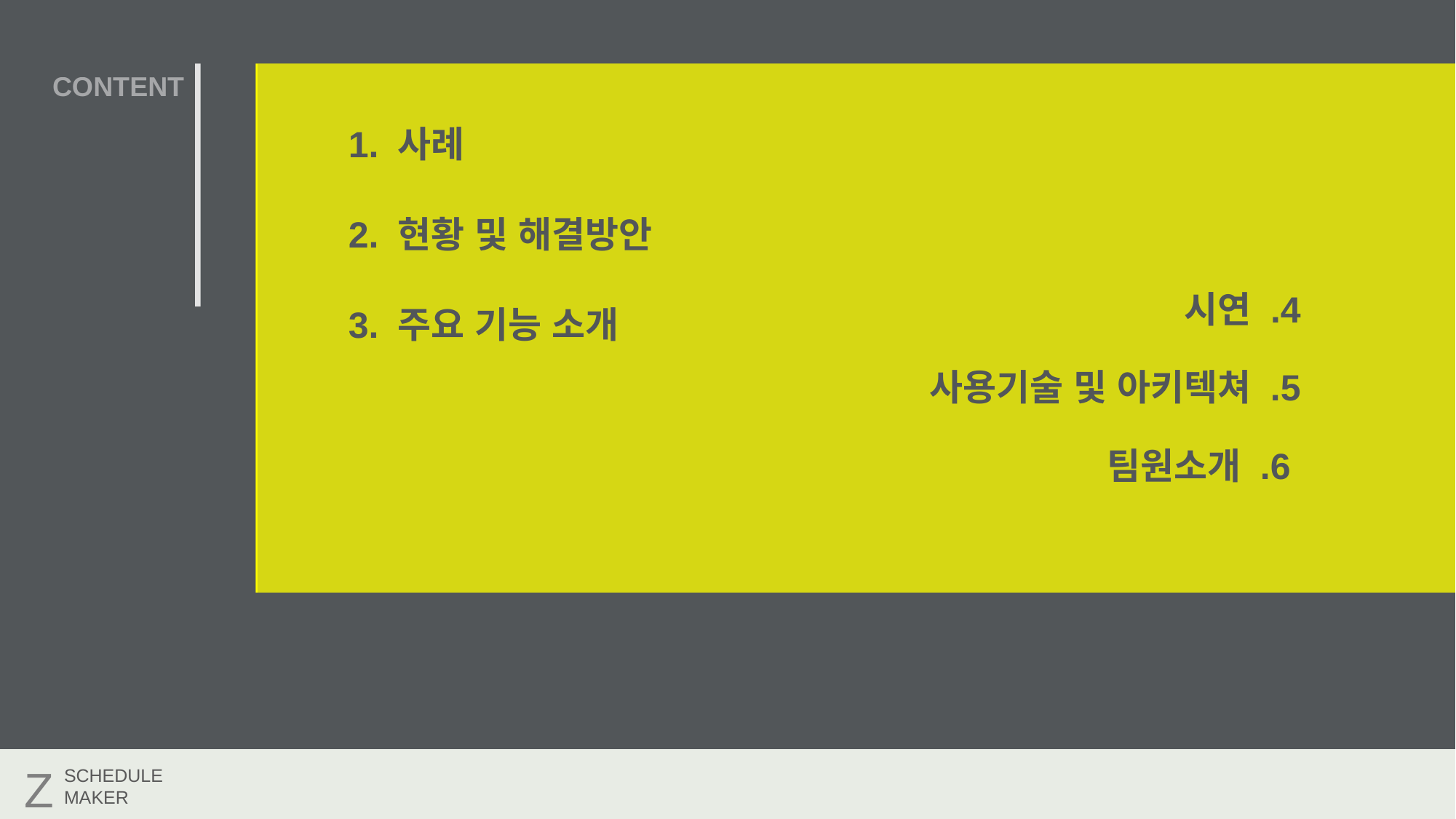

CONTENT

1. 사례

2. 현황 및 해결방안

시연 .4
3. 주요 기능 소개
사용기술 및 아키텍쳐 .5
팀원소개 .6

Z
SCHEDULE
MAKER